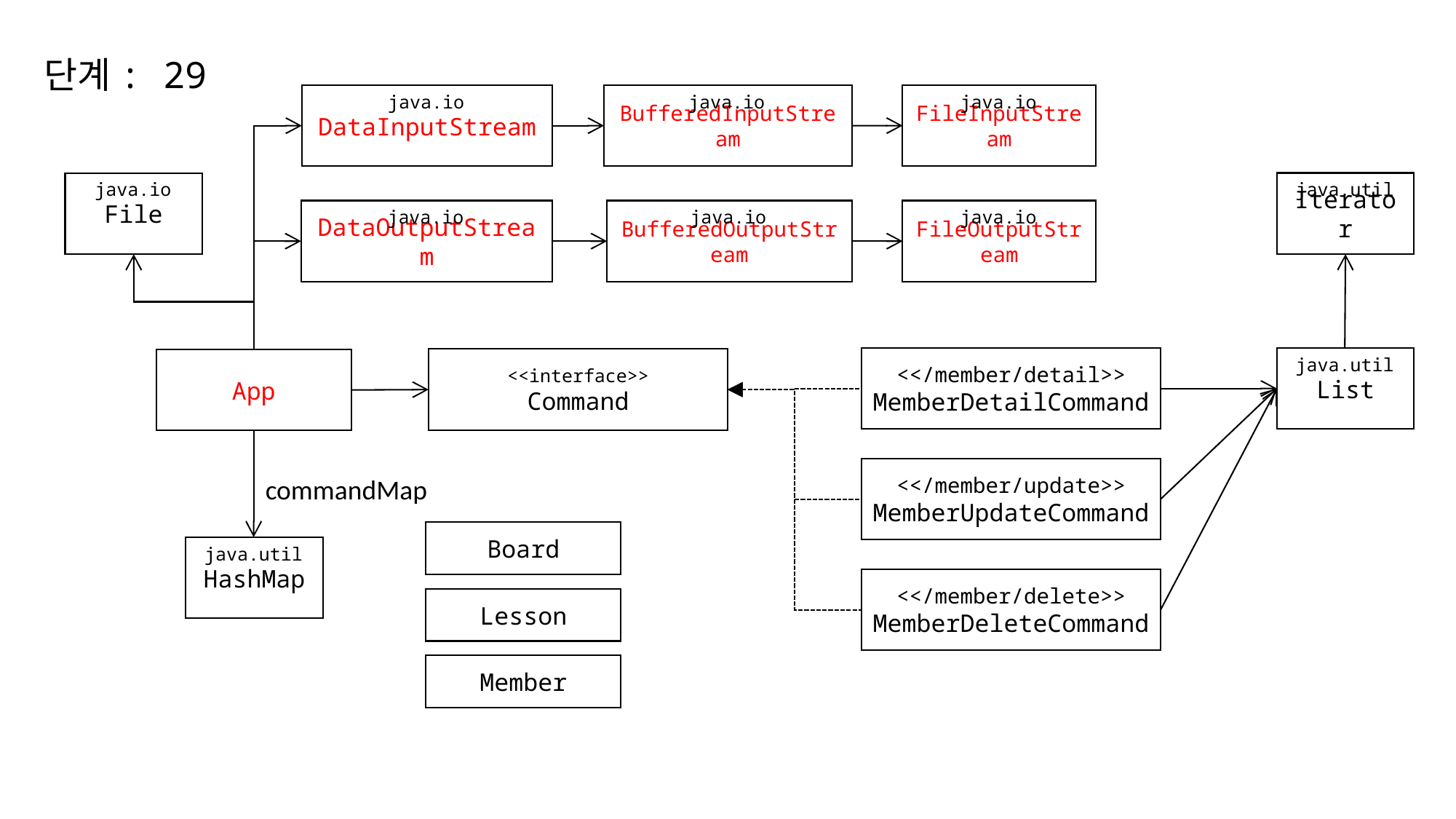

단계: 29
java.io
DataInputStream
java.io
BufferedInputStream
java.io
FileInputStream
java.util
Iterator
java.io
File
java.io
DataOutputStream
java.io
BufferedOutputStream
java.io
FileOutputStream
java.util
List
<</member/detail>>
MemberDetailCommand
<<interface>>
Command
App
<</member/update>>
MemberUpdateCommand
commandMap
Board
java.util
HashMap
<</member/delete>>
MemberDeleteCommand
Lesson
Member